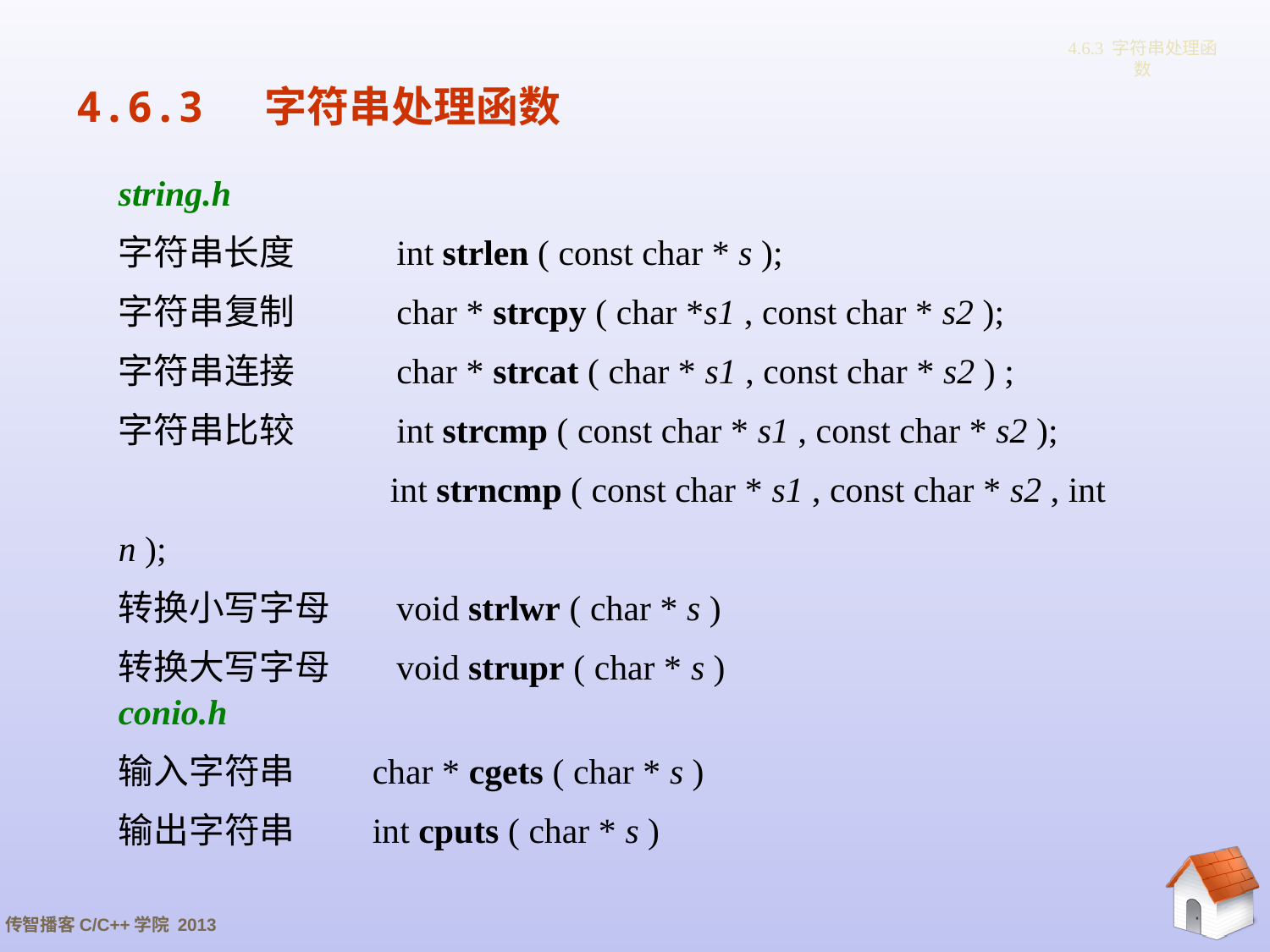

# 4.6.3 字符串处理函数
4.6.3  字符串处理函数
string.h
字符串长度	  int strlen ( const char * s );
字符串复制 	  char * strcpy ( char *s1 , const char * s2 );
字符串连接 	  char * strcat ( char * s1 , const char * s2 ) ;
字符串比较 	  int strcmp ( const char * s1 , const char * s2 );
		  int strncmp ( const char * s1 , const char * s2 , int n );
转换小写字母	  void strlwr ( char * s )
转换大写字母	  void strupr ( char * s )
conio.h
输入字符串	char * cgets ( char * s )
输出字符串	int cputs ( char * s )